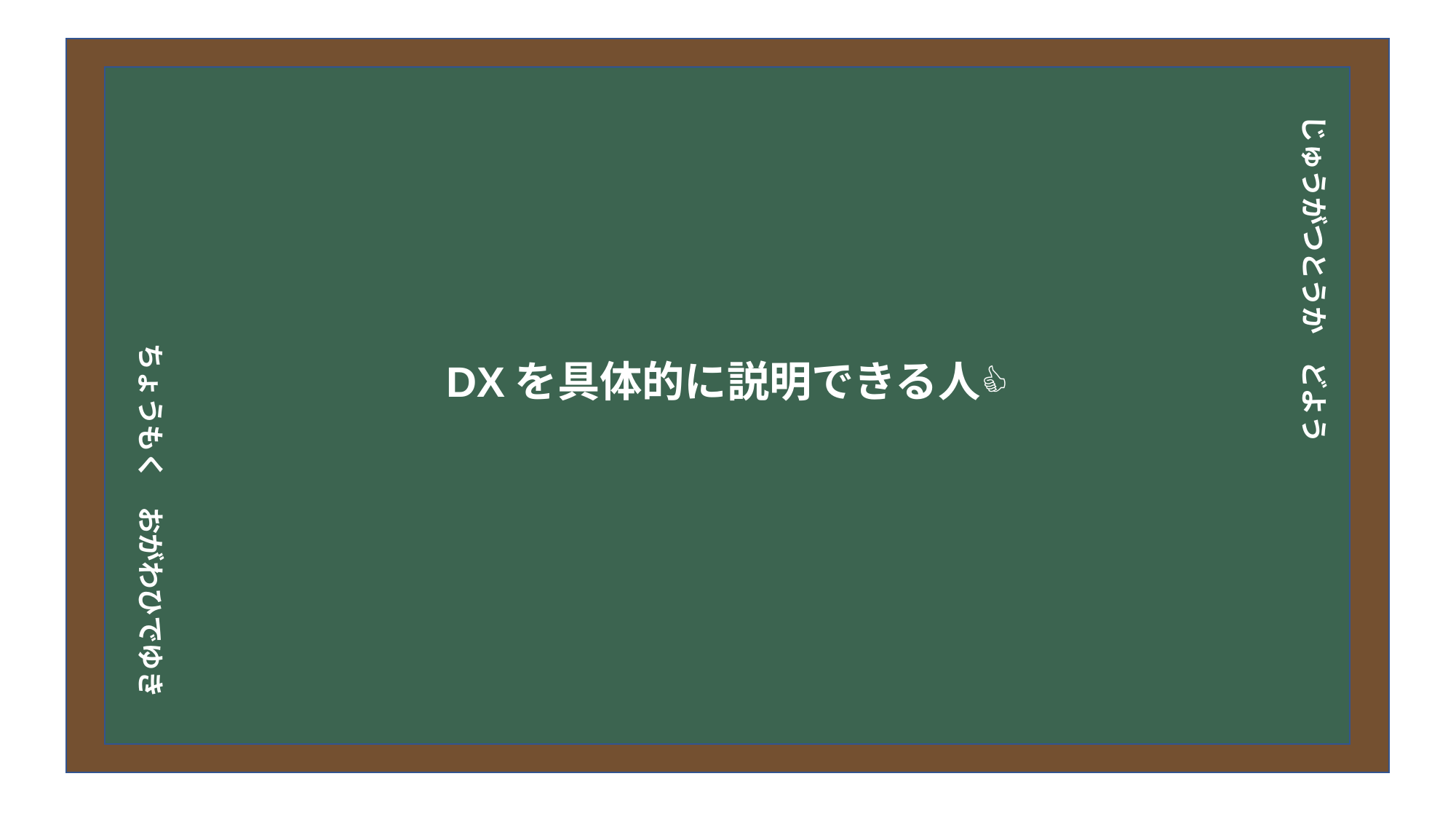

# 今日の目次
DXを具体的に説明できる人👍

じゅうがつとうか　どよう

DXについて
中小企業の問題
解決提案
まとめ
ちょうもく　おがわひでゆき